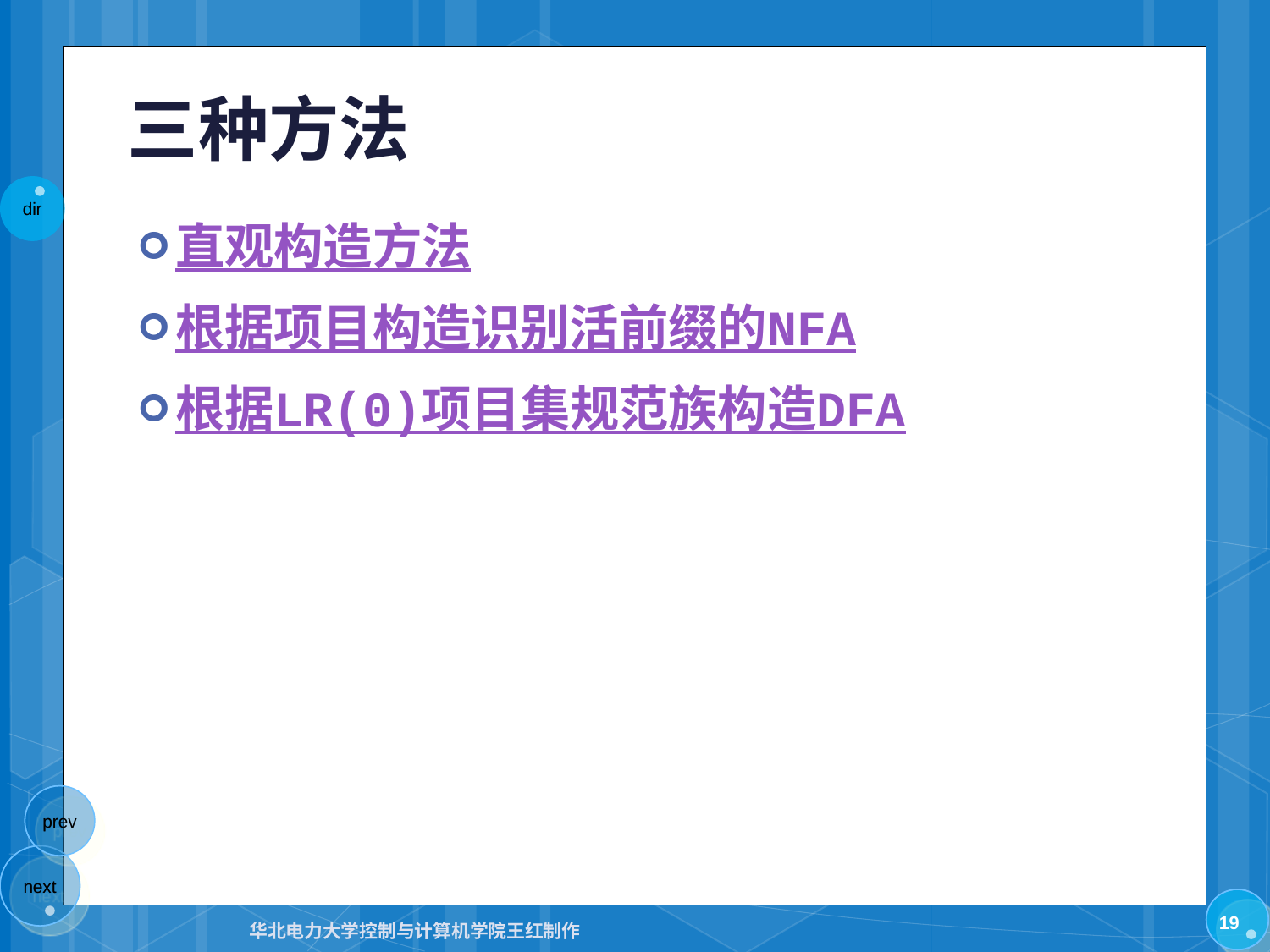

# 三种方法
直观构造方法
根据项目构造识别活前缀的NFA
根据LR(0)项目集规范族构造DFA
19
华北电力大学控制与计算机学院王红制作